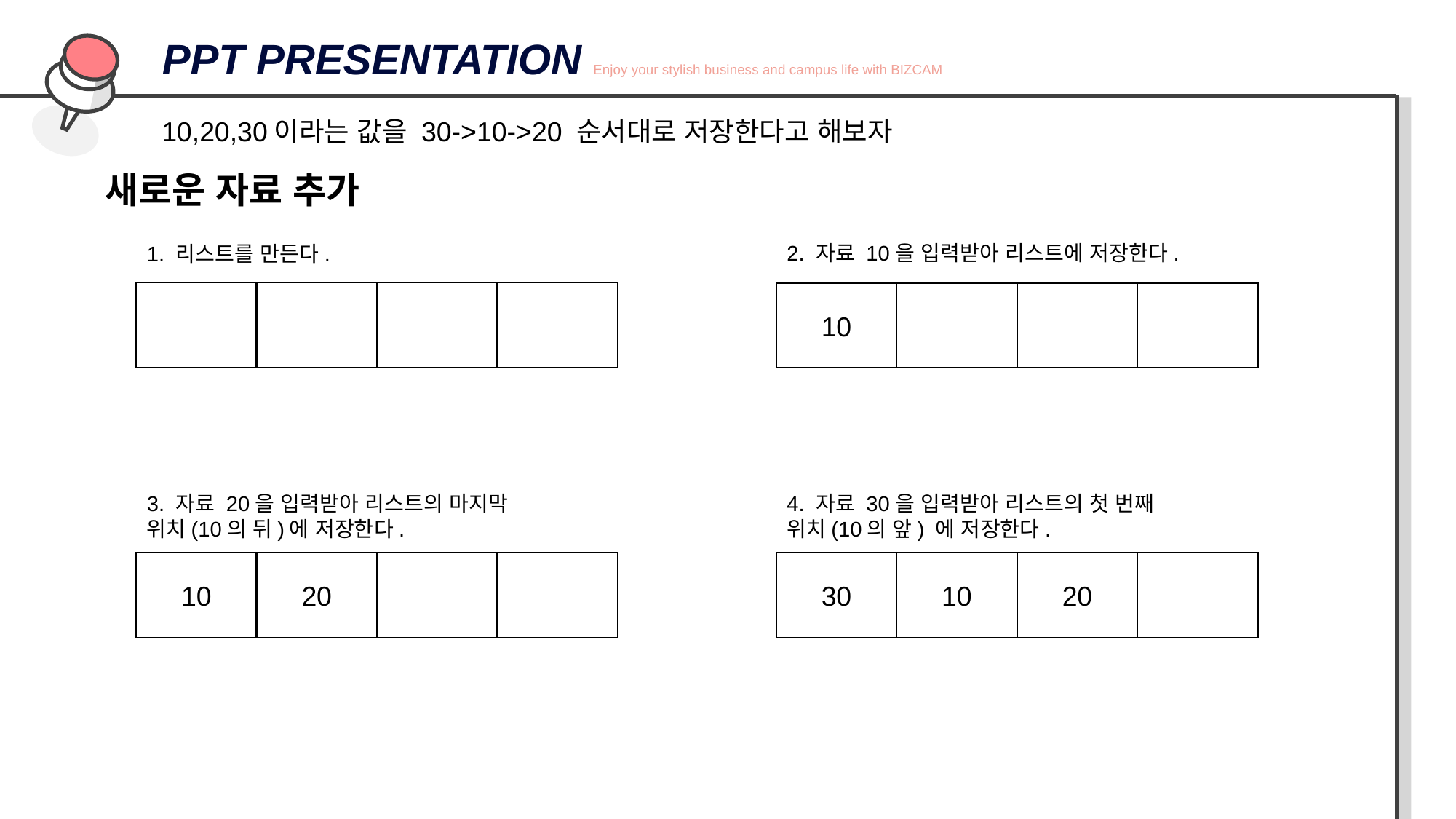

PPT PRESENTATION Enjoy your stylish business and campus life with BIZCAM

10,20,30이라는 값을 30->10->20 순서대로 저장한다고 해보자
새로운 자료 추가
2. 자료 10을 입력받아 리스트에 저장한다.
1. 리스트를 만든다.

10

3. 자료 20을 입력받아 리스트의 마지막 위치(10의 뒤)에 저장한다.
4. 자료 30을 입력받아 리스트의 첫 번째 위치(10의 앞) 에 저장한다.
30
10
20

10
20